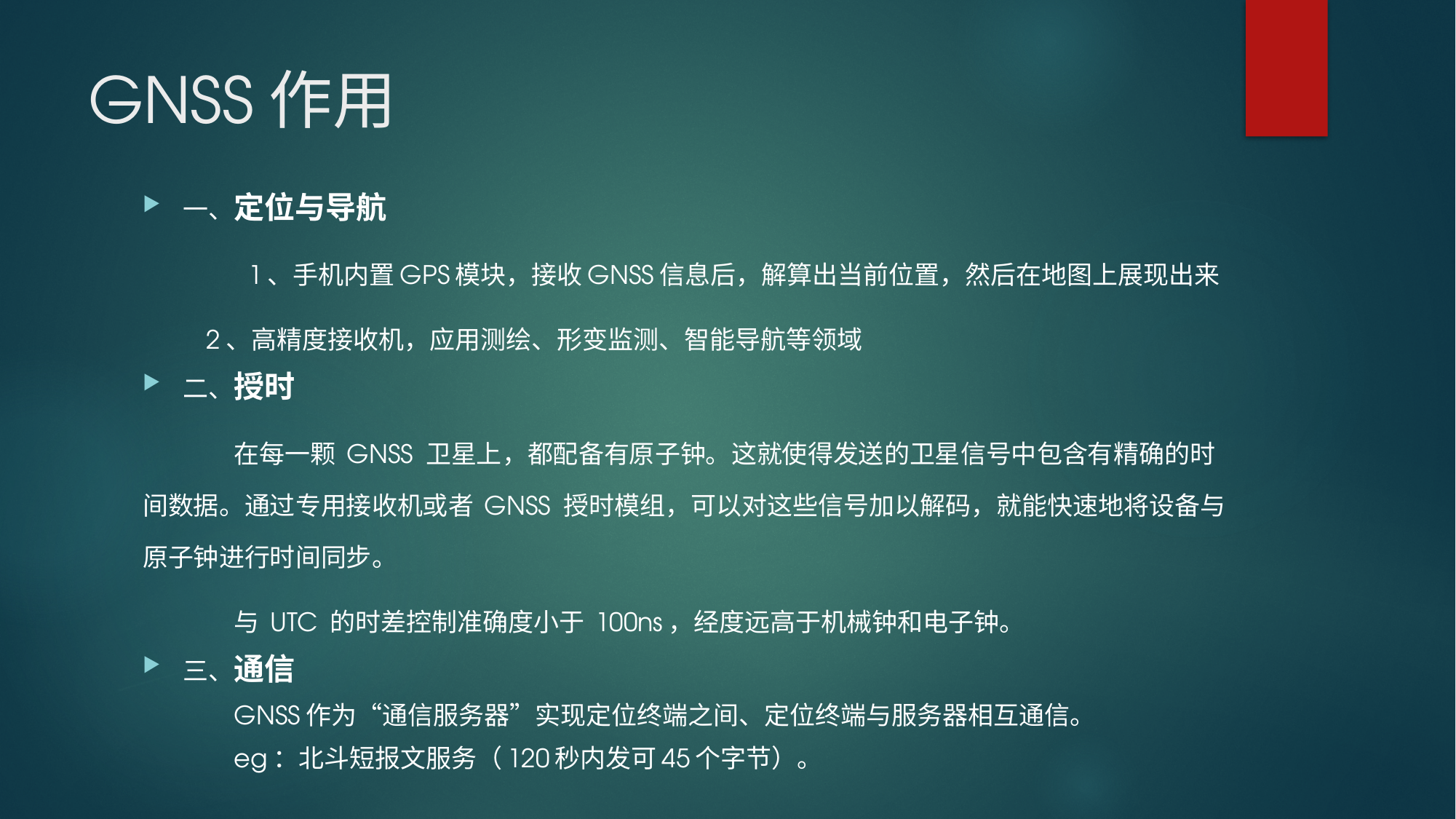

# GNSS作用
一、定位与导航
	  1、手机内置GPS模块，接收GNSS信息后，解算出当前位置，然后在地图上展现出来
         2、高精度接收机，应用测绘、形变监测、智能导航等领域
二、授时
		在每一颗 GNSS 卫星上，都配备有原子钟。这就使得发送的卫星信号中包含有精确的时间数据。通过专用接收机或者 GNSS 授时模组，可以对这些信号加以解码，就能快速地将设备与原子钟进行时间同步。
		与 UTC 的时差控制准确度小于 100ns，经度远高于机械钟和电子钟。
三、通信
		GNSS作为“通信服务器”实现定位终端之间、定位终端与服务器相互通信。
		eg：北斗短报文服务（120秒内发可45个字节）。